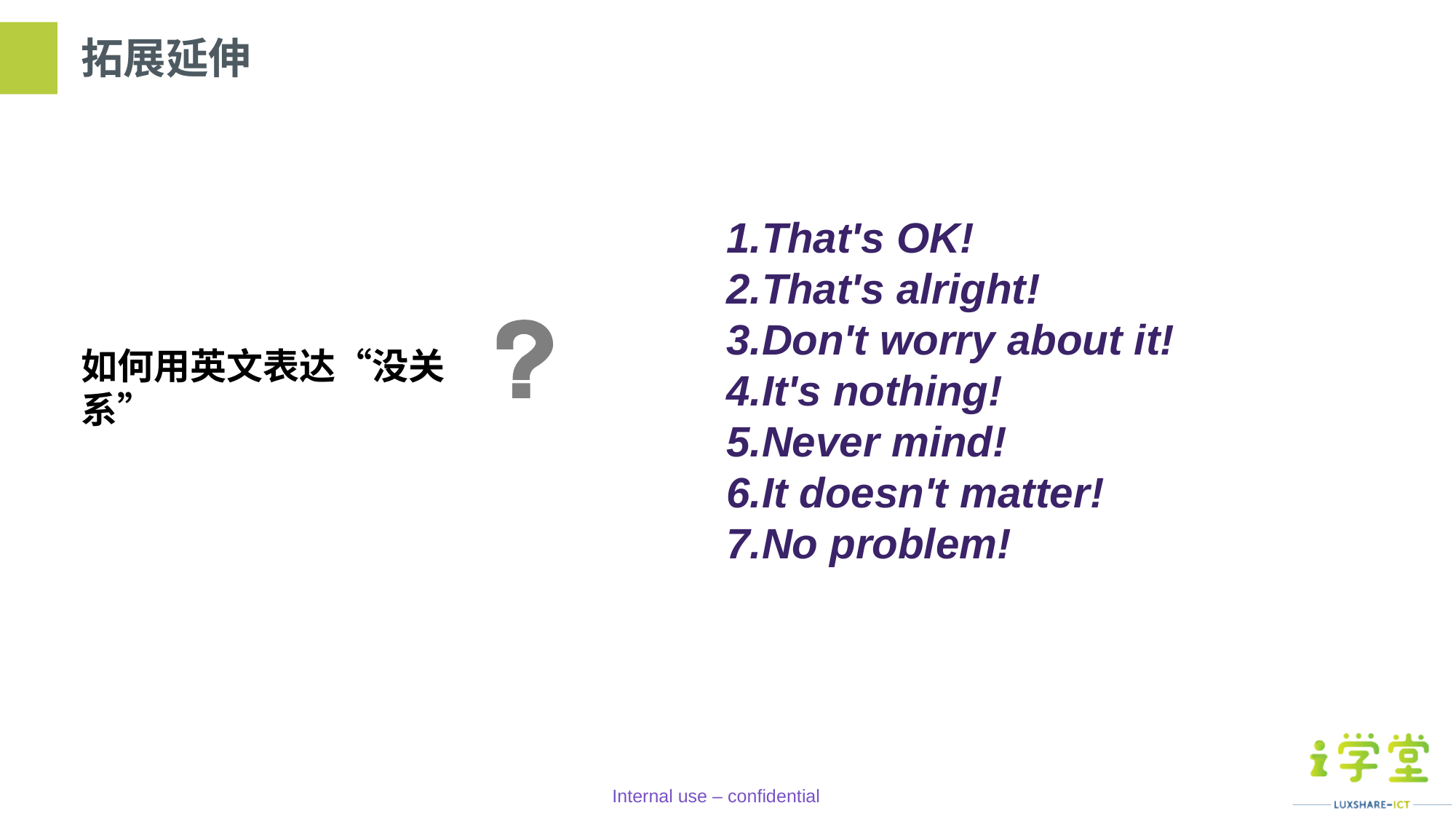

拓展延伸
1.That's OK!
2.That's alright!
3.Don't worry about it!
4.It's nothing!
5.Never mind!
6.It doesn't matter!
7.No problem!

如何用英文表达“没关系”
12